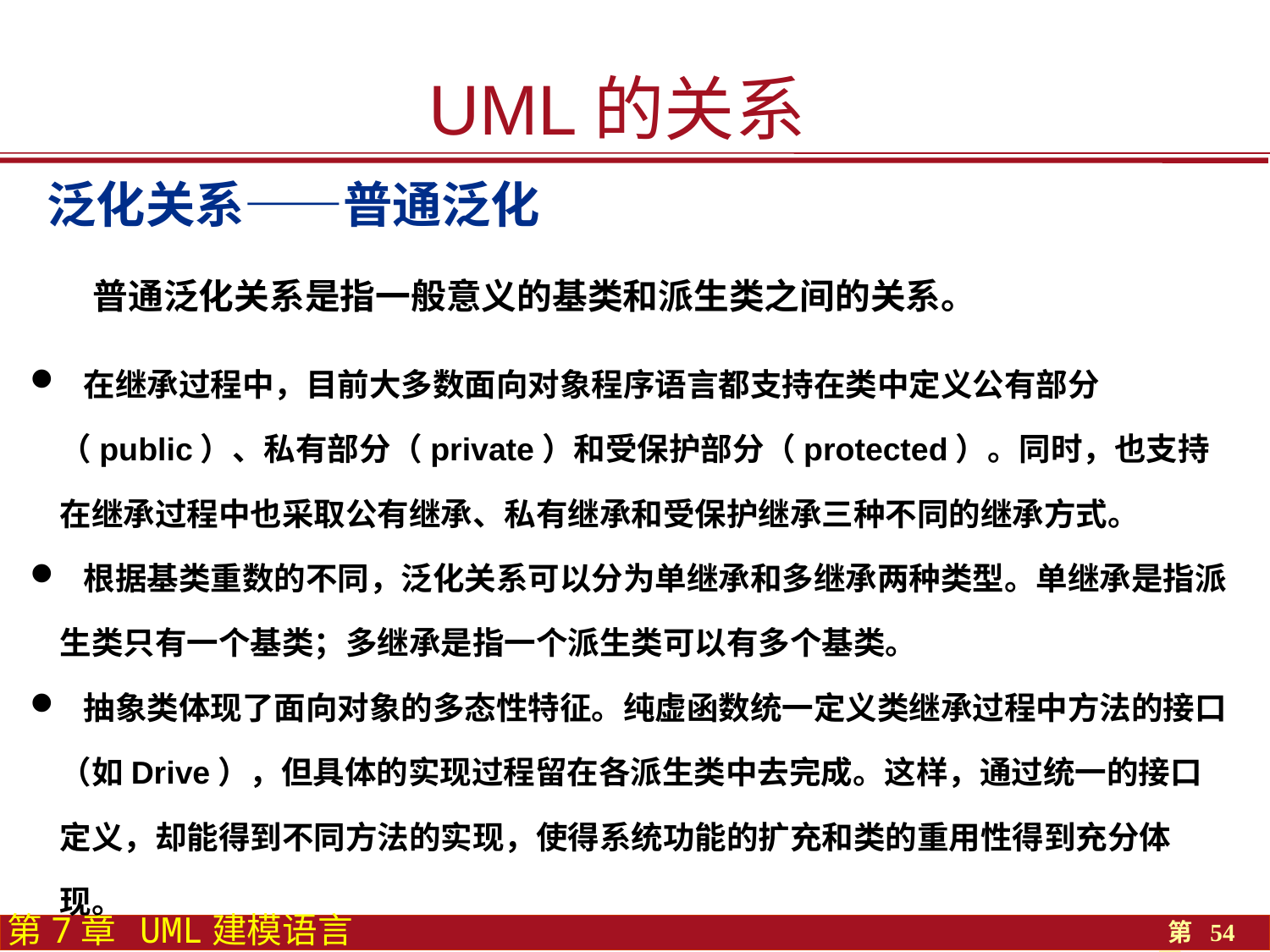

UML的关系
泛化关系——普通泛化
普通泛化关系是指一般意义的基类和派生类之间的关系。
  在继承过程中，目前大多数面向对象程序语言都支持在类中定义公有部分（public）、私有部分（private）和受保护部分（protected）。同时，也支持在继承过程中也采取公有继承、私有继承和受保护继承三种不同的继承方式。
  根据基类重数的不同，泛化关系可以分为单继承和多继承两种类型。单继承是指派生类只有一个基类；多继承是指一个派生类可以有多个基类。
  抽象类体现了面向对象的多态性特征。纯虚函数统一定义类继承过程中方法的接口（如Drive），但具体的实现过程留在各派生类中去完成。这样，通过统一的接口定义，却能得到不同方法的实现，使得系统功能的扩充和类的重用性得到充分体现。